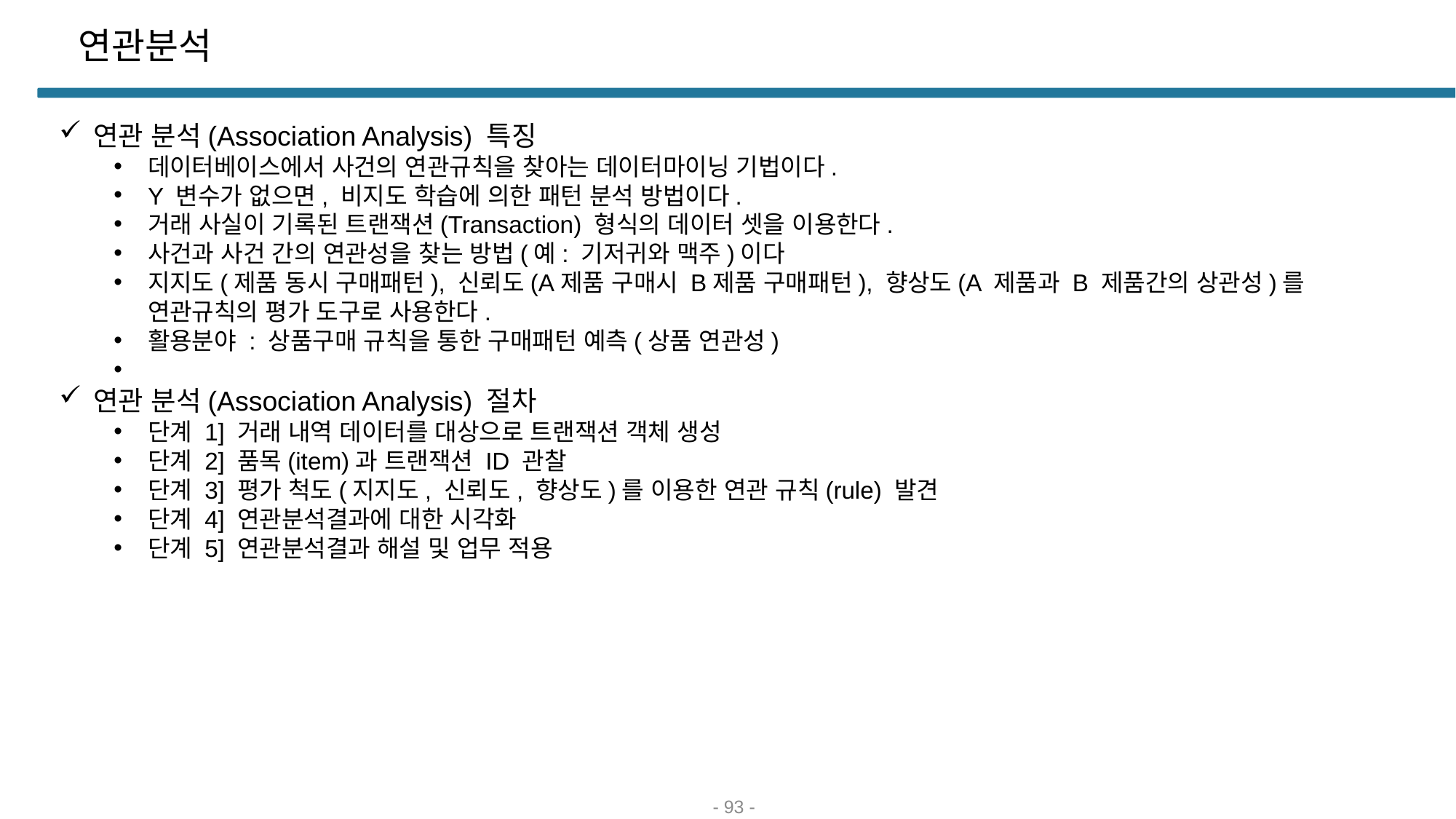

연관분석
#
연관 분석(Association Analysis) 특징
데이터베이스에서 사건의 연관규칙을 찾아는 데이터마이닝 기법이다.
Y 변수가 없으면, 비지도 학습에 의한 패턴 분석 방법이다.
거래 사실이 기록된 트랜잭션(Transaction) 형식의 데이터 셋을 이용한다.
사건과 사건 간의 연관성을 찾는 방법(예: 기저귀와 맥주)이다
지지도(제품 동시 구매패턴), 신뢰도(A제품 구매시 B제품 구매패턴), 향상도(A 제품과 B 제품간의 상관성)를 연관규칙의 평가 도구로 사용한다.
활용분야 : 상품구매 규칙을 통한 구매패턴 예측(상품 연관성)

연관 분석(Association Analysis) 절차
단계 1] 거래 내역 데이터를 대상으로 트랜잭션 객체 생성
단계 2] 품목(item)과 트랜잭션 ID 관찰
단계 3] 평가 척도(지지도, 신뢰도, 향상도)를 이용한 연관 규칙(rule) 발견
단계 4] 연관분석결과에 대한 시각화
단계 5] 연관분석결과 해설 및 업무 적용
- 93 -